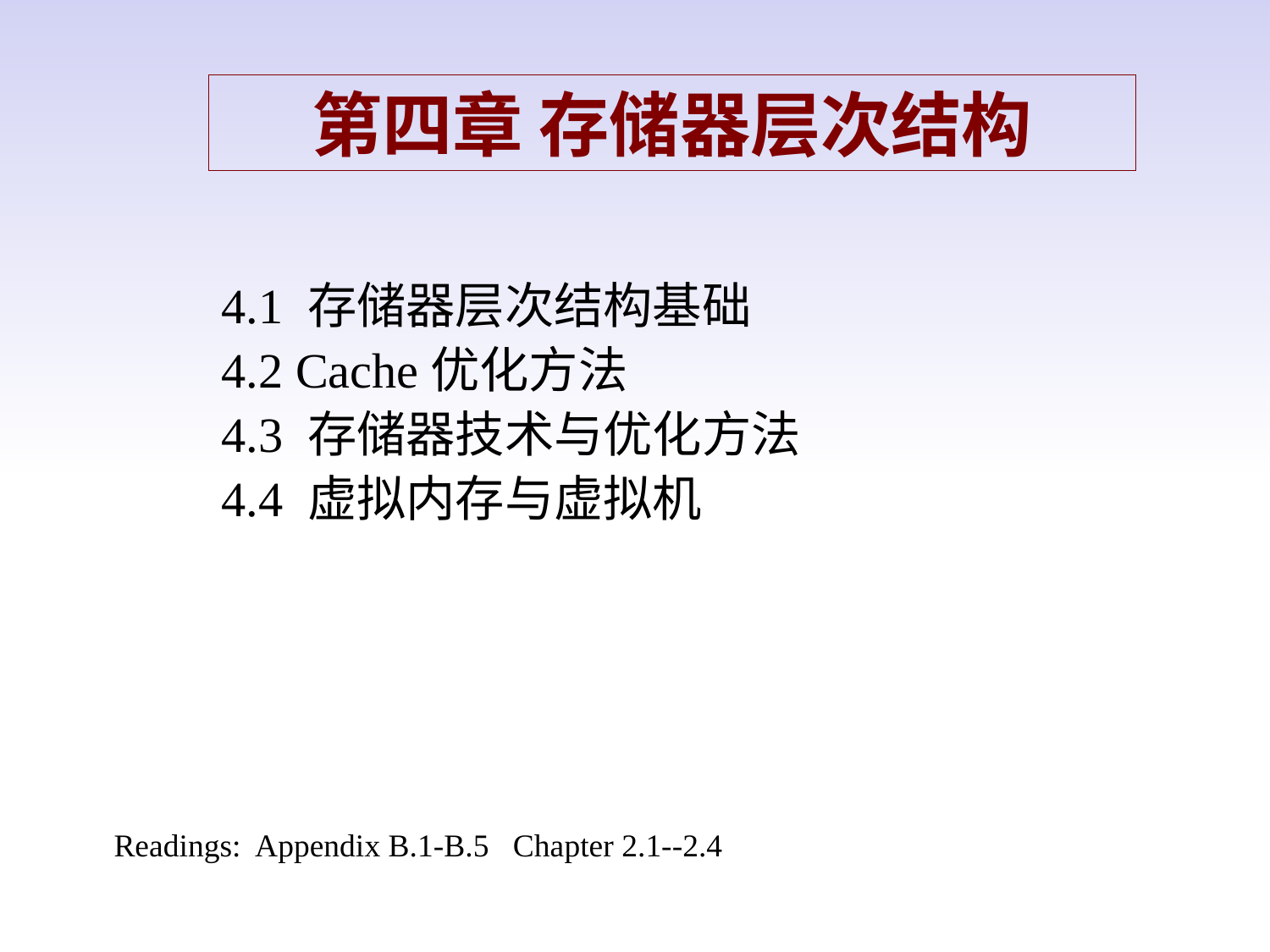

# 第四章 存储器层次结构
4.1 存储器层次结构基础
4.2 Cache优化方法
4.3 存储器技术与优化方法
4.4 虚拟内存与虚拟机
Readings:  Appendix B.1-B.5   Chapter 2.1--2.4